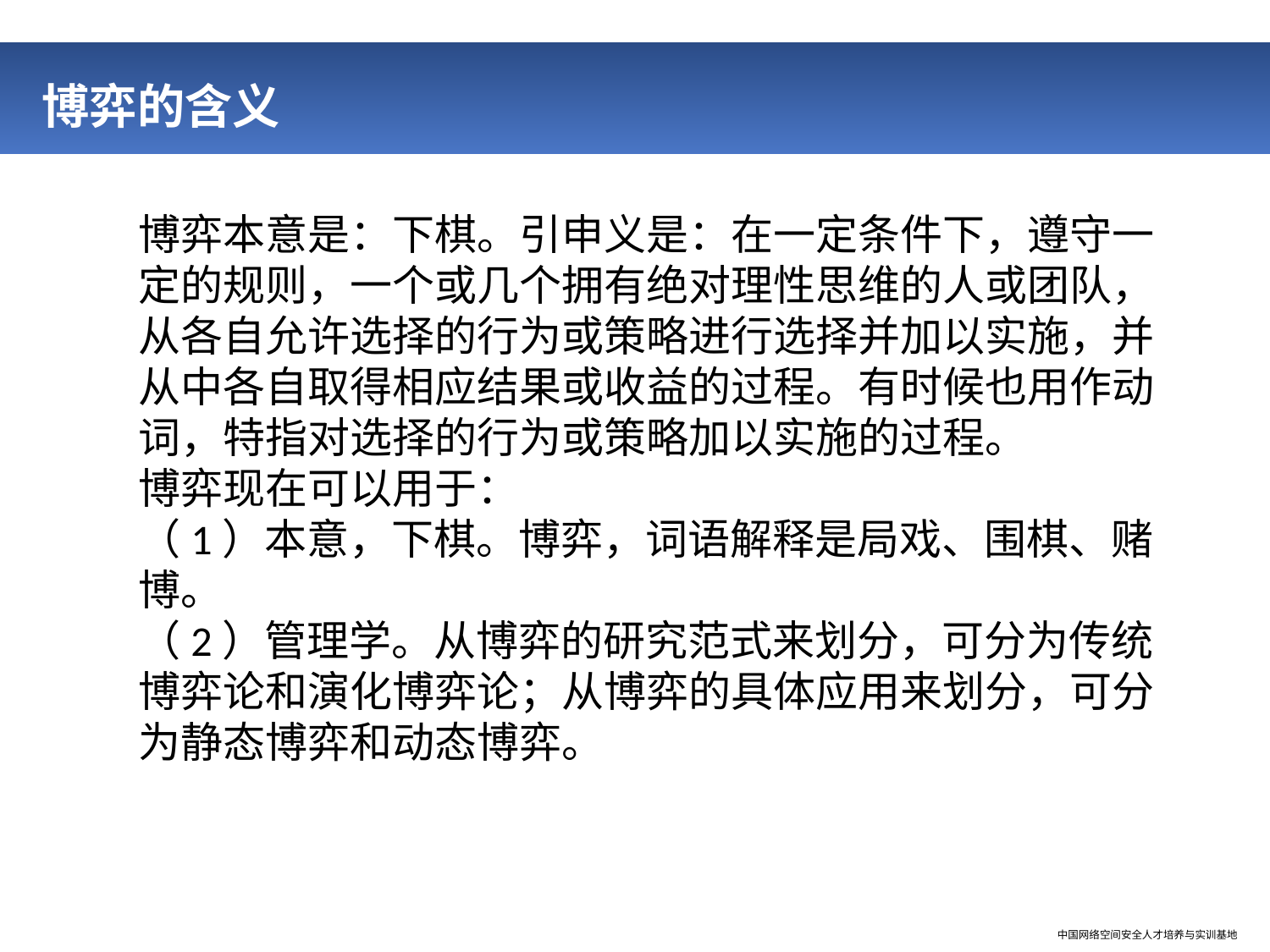

# 博弈的含义
博弈本意是：下棋。引申义是：在一定条件下，遵守一定的规则，一个或几个拥有绝对理性思维的人或团队，从各自允许选择的行为或策略进行选择并加以实施，并从中各自取得相应结果或收益的过程。有时候也用作动词，特指对选择的行为或策略加以实施的过程。
博弈现在可以用于：
（1）本意，下棋。博弈，词语解释是局戏、围棋、赌博。
（2）管理学。从博弈的研究范式来划分，可分为传统博弈论和演化博弈论；从博弈的具体应用来划分，可分为静态博弈和动态博弈。